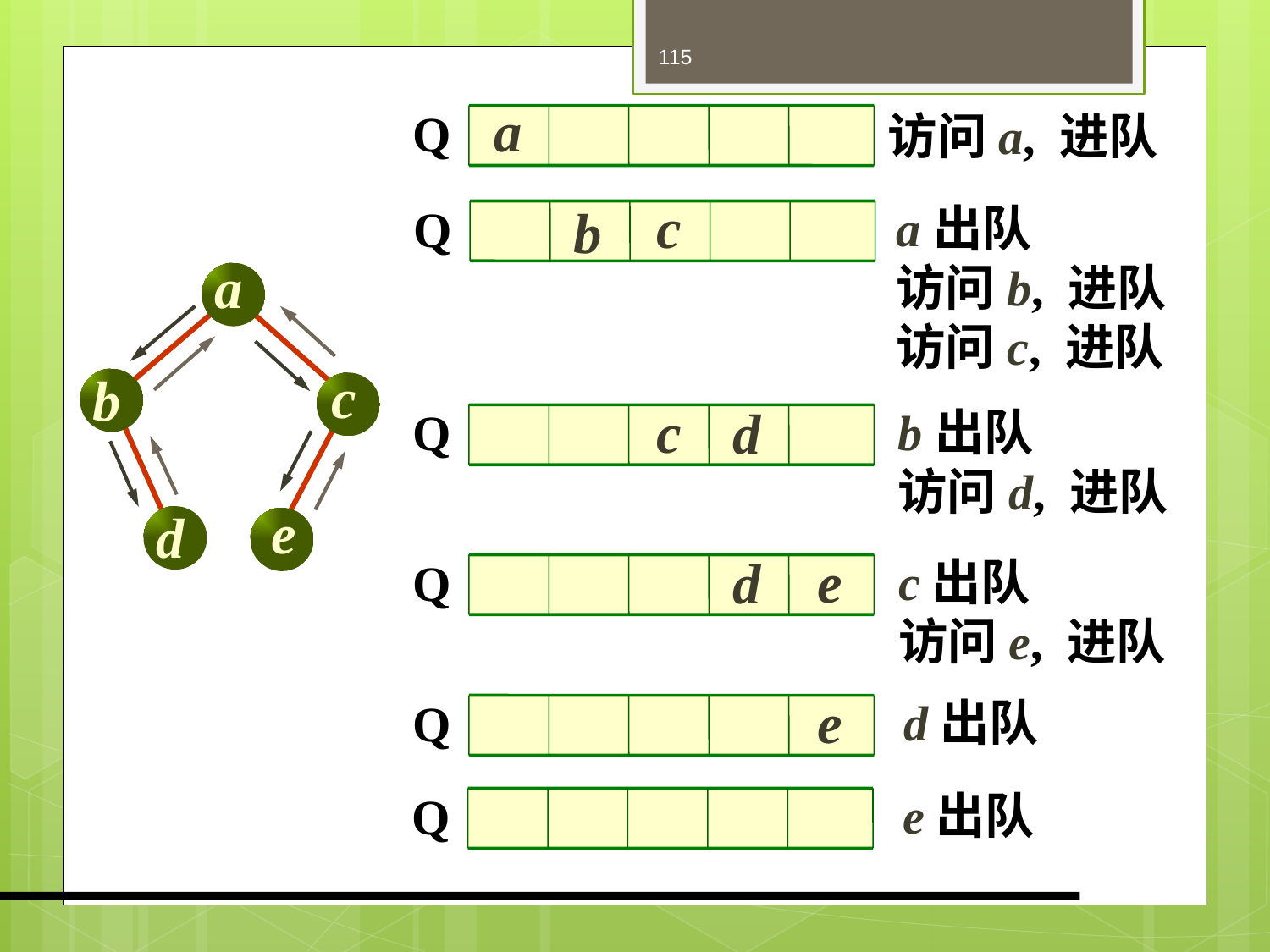

115
a
Q

访问a, 进队
c
a出队
访问b, 进队
访问c, 进队
b
Q

a

c
b

e
d

c
d
b出队
访问d, 进队
Q

e
d
c出队
访问e, 进队
Q

e
d出队
Q

e出队
Q